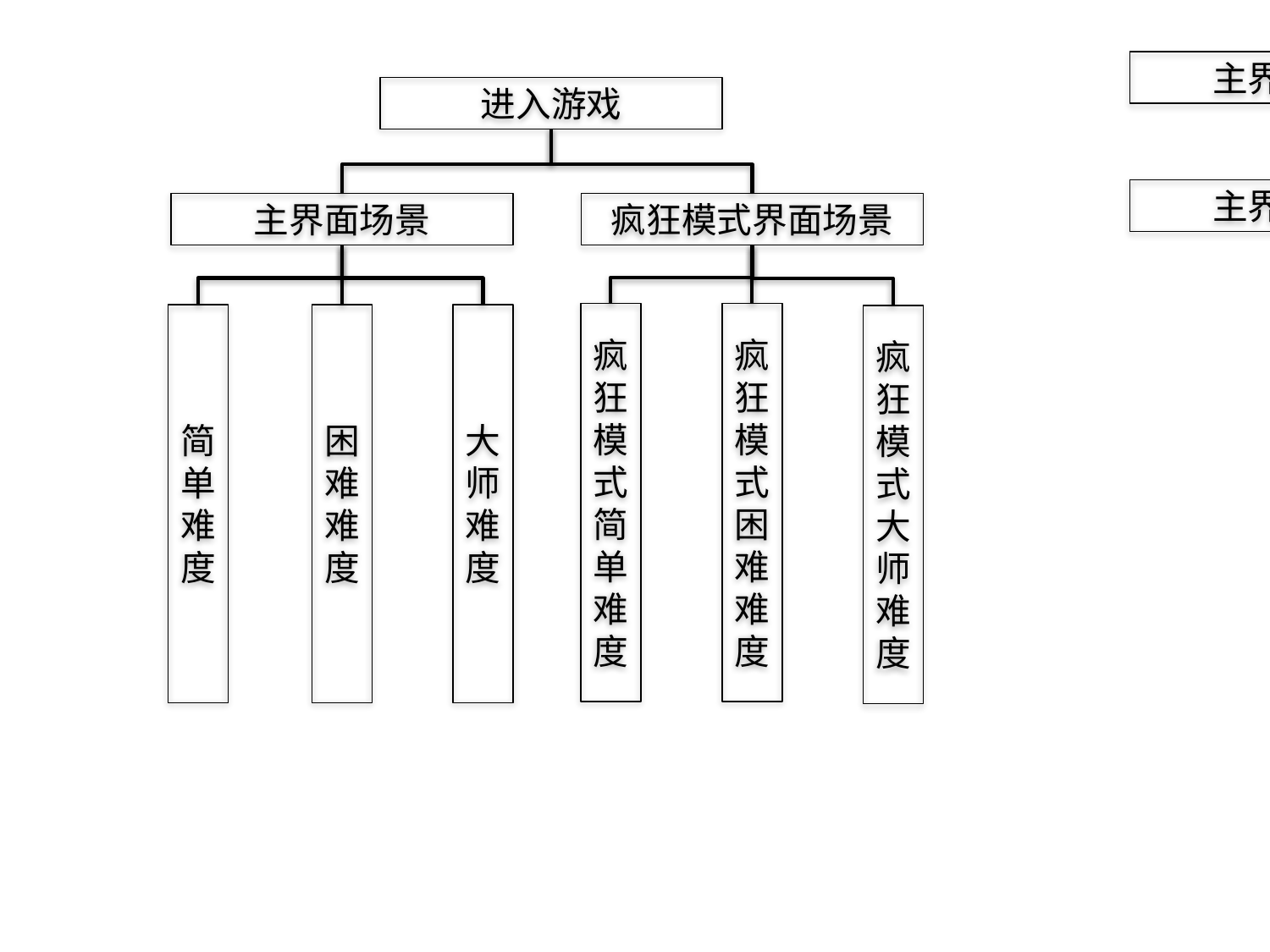

主界面场景
进入游戏
主界面场景
主界面场景
疯狂模式界面场景
疯狂模式简单难度
疯狂模式困难难度
简单难度
困难难度
大师难度
疯狂模式大师难度